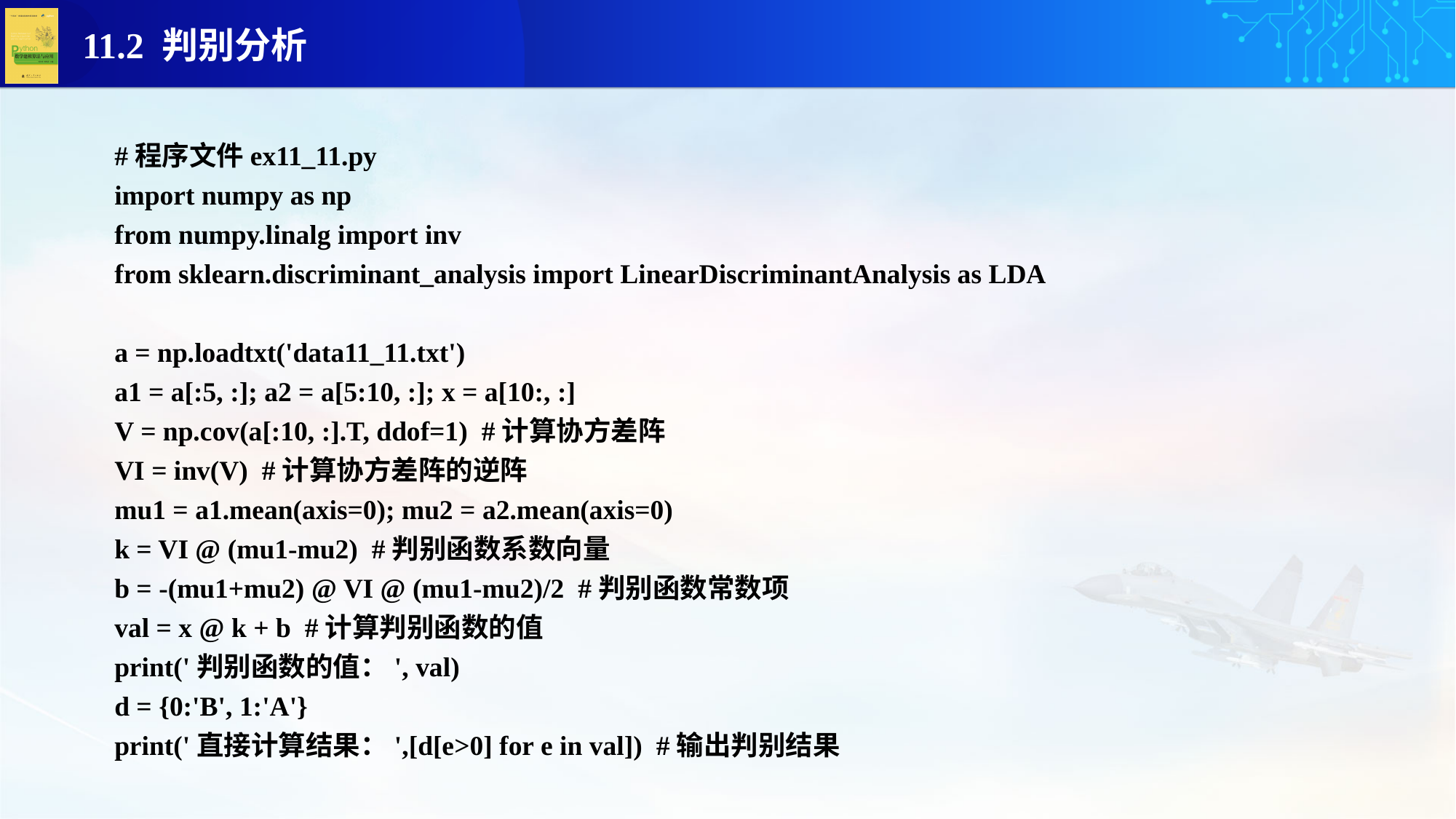

#程序文件ex11_11.py
import numpy as np
from numpy.linalg import inv
from sklearn.discriminant_analysis import LinearDiscriminantAnalysis as LDA

a = np.loadtxt('data11_11.txt')
a1 = a[:5, :]; a2 = a[5:10, :]; x = a[10:, :]
V = np.cov(a[:10, :].T, ddof=1)  #计算协方差阵
VI = inv(V)  #计算协方差阵的逆阵
mu1 = a1.mean(axis=0); mu2 = a2.mean(axis=0)
k = VI @ (mu1-mu2)  #判别函数系数向量
b = -(mu1+mu2) @ VI @ (mu1-mu2)/2  #判别函数常数项
val = x @ k + b  #计算判别函数的值
print('判别函数的值：', val)
d = {0:'B', 1:'A'}
print('直接计算结果：',[d[e>0] for e in val])  #输出判别结果